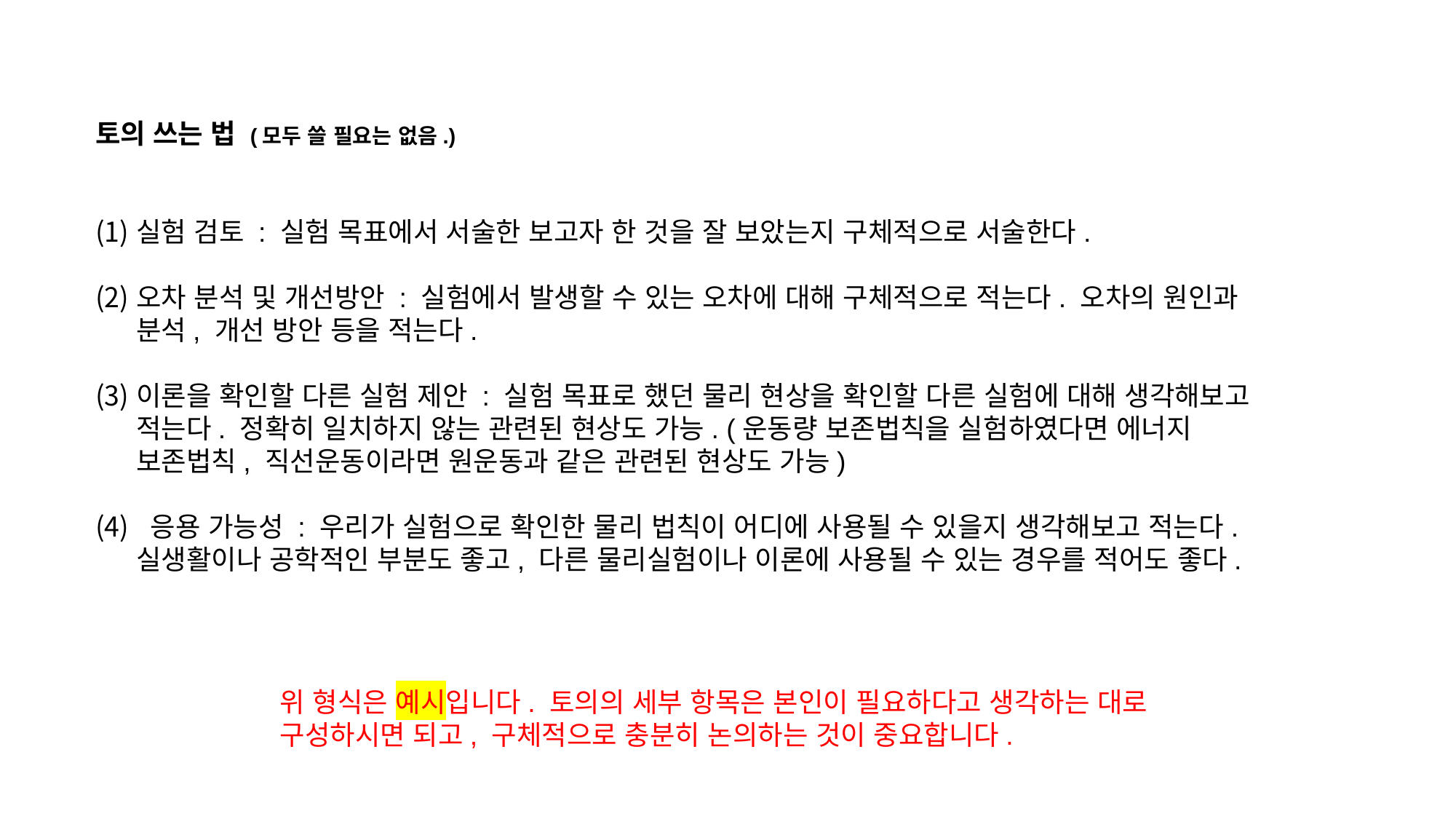

토의 쓰는 법 (모두 쓸 필요는 없음.)

실험 검토 : 실험 목표에서 서술한 보고자 한 것을 잘 보았는지 구체적으로 서술한다.

오차 분석 및 개선방안 : 실험에서 발생할 수 있는 오차에 대해 구체적으로 적는다. 오차의 원인과 분석, 개선 방안 등을 적는다.

이론을 확인할 다른 실험 제안 : 실험 목표로 했던 물리 현상을 확인할 다른 실험에 대해 생각해보고 적는다. 정확히 일치하지 않는 관련된 현상도 가능. (운동량 보존법칙을 실험하였다면 에너지 보존법칙, 직선운동이라면 원운동과 같은 관련된 현상도 가능)

 응용 가능성 : 우리가 실험으로 확인한 물리 법칙이 어디에 사용될 수 있을지 생각해보고 적는다. 실생활이나 공학적인 부분도 좋고, 다른 물리실험이나 이론에 사용될 수 있는 경우를 적어도 좋다.

위 형식은 예시입니다. 토의의 세부 항목은 본인이 필요하다고 생각하는 대로 구성하시면 되고, 구체적으로 충분히 논의하는 것이 중요합니다.